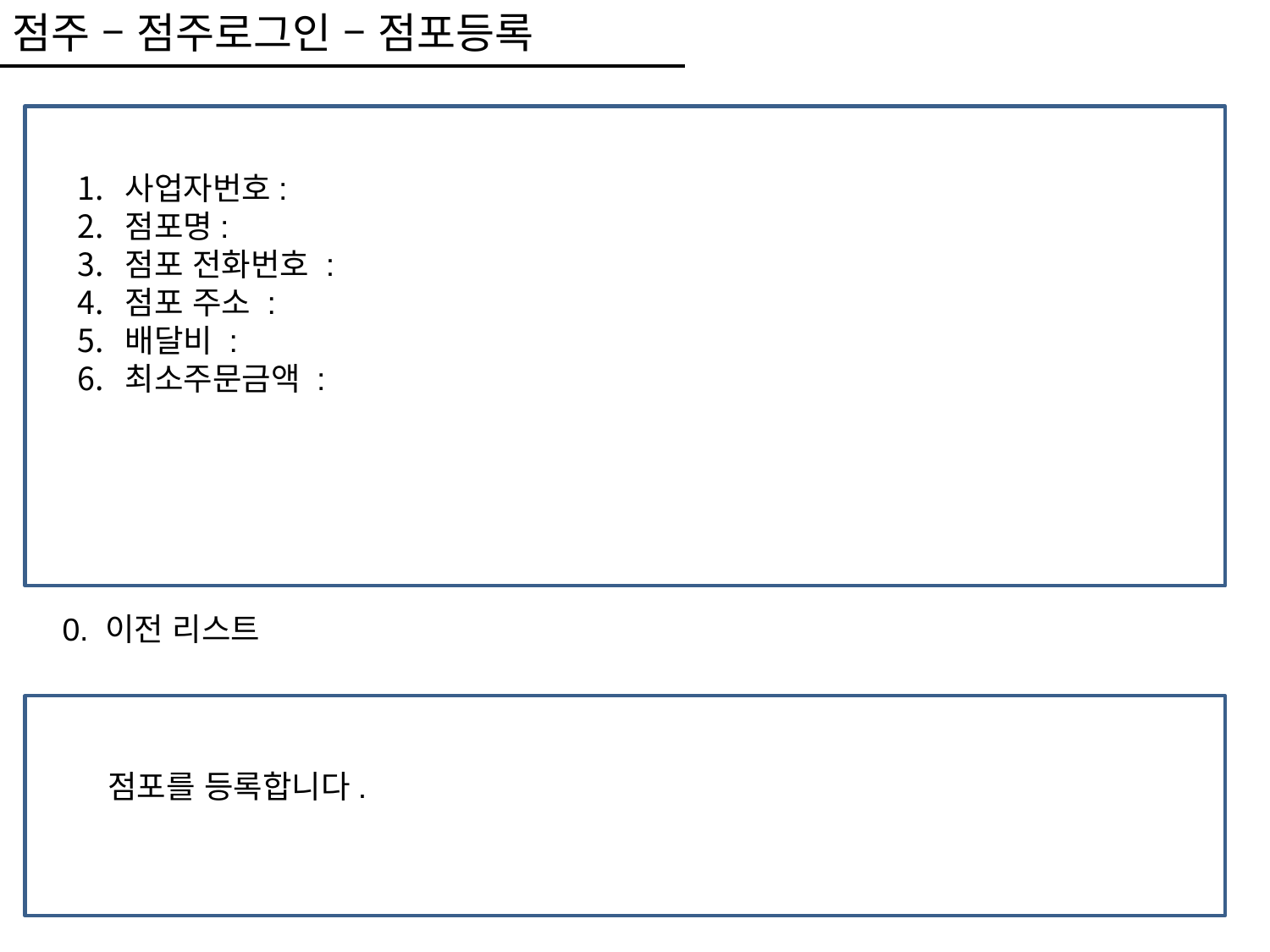

점주 – 점주로그인 – 점포등록

사업자번호:
점포명:
점포 전화번호 :
점포 주소 :
배달비 :
최소주문금액 :

0. 이전 리스트

점포를 등록합니다.